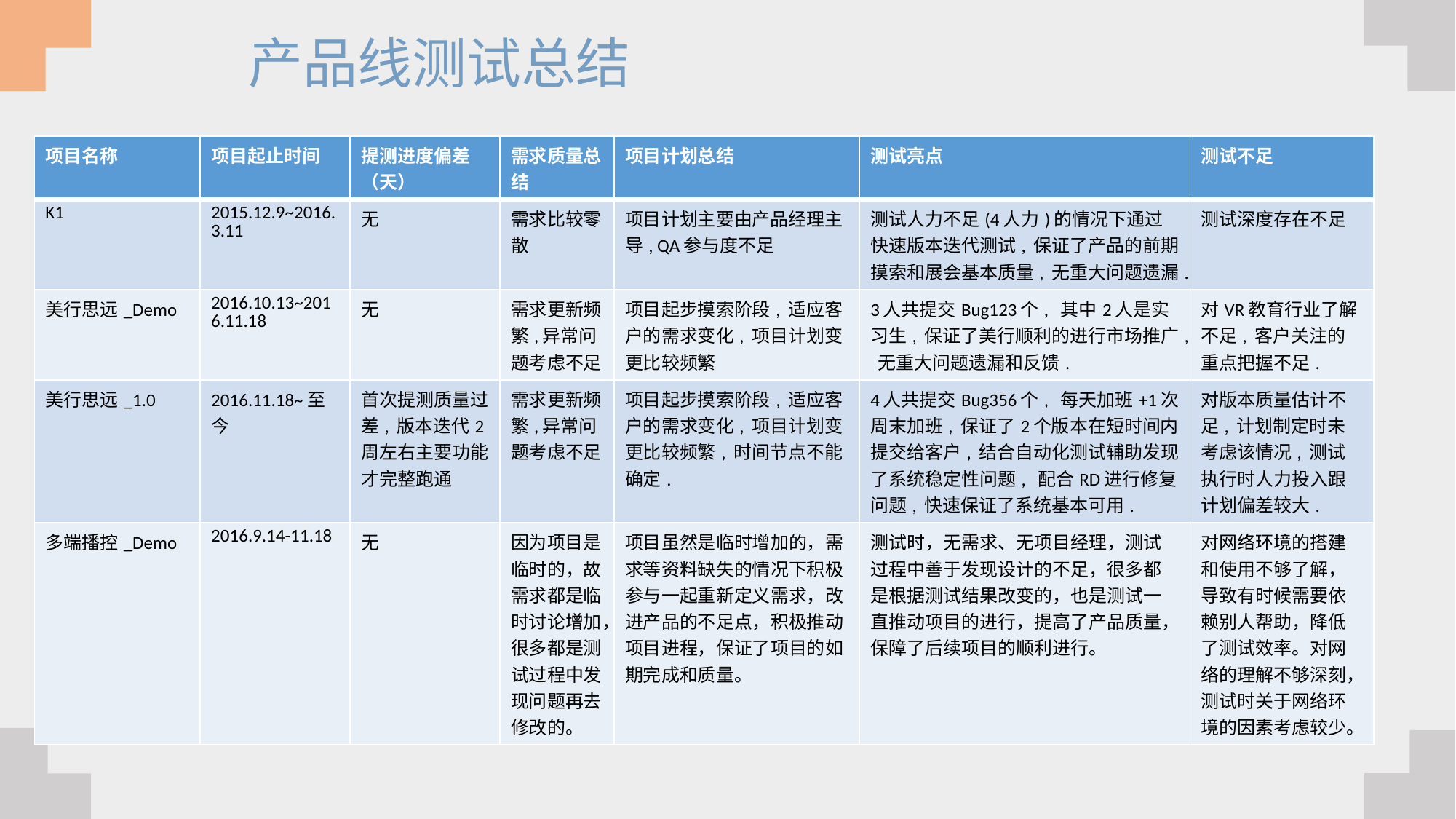

产品线测试总结
| 项目名称 | 项目起止时间 | 提测进度偏差（天） | 需求质量总结 | 项目计划总结 | 测试亮点 | 测试不足 |
| --- | --- | --- | --- | --- | --- | --- |
| K1 | 2015.12.9~2016.3.11 | 无 | 需求比较零散 | 项目计划主要由产品经理主导, QA参与度不足 | 测试人力不足(4人力)的情况下通过快速版本迭代测试, 保证了产品的前期摸索和展会基本质量, 无重大问题遗漏. | 测试深度存在不足 |
| 美行思远\_Demo | 2016.10.13~2016.11.18 | 无 | 需求更新频繁,异常问题考虑不足 | 项目起步摸索阶段, 适应客户的需求变化, 项目计划变更比较频繁 | 3人共提交Bug123个, 其中2人是实习生, 保证了美行顺利的进行市场推广, 无重大问题遗漏和反馈. | 对VR教育行业了解不足, 客户关注的重点把握不足. |
| 美行思远\_1.0 | 2016.11.18~至今 | 首次提测质量过差, 版本迭代2周左右主要功能才完整跑通 | 需求更新频繁,异常问题考虑不足 | 项目起步摸索阶段, 适应客户的需求变化, 项目计划变更比较频繁, 时间节点不能确定. | 4人共提交Bug356个, 每天加班+1次周末加班, 保证了2个版本在短时间内提交给客户, 结合自动化测试辅助发现了系统稳定性问题, 配合RD进行修复问题, 快速保证了系统基本可用. | 对版本质量估计不足, 计划制定时未考虑该情况, 测试执行时人力投入跟计划偏差较大. |
| 多端播控\_Demo | 2016.9.14-11.18 | 无 | 因为项目是临时的，故需求都是临时讨论增加，很多都是测试过程中发现问题再去修改的。 | 项目虽然是临时增加的，需求等资料缺失的情况下积极参与一起重新定义需求，改进产品的不足点，积极推动项目进程，保证了项目的如期完成和质量。 | 测试时，无需求、无项目经理，测试过程中善于发现设计的不足，很多都是根据测试结果改变的，也是测试一直推动项目的进行，提高了产品质量，保障了后续项目的顺利进行。 | 对网络环境的搭建和使用不够了解，导致有时候需要依赖别人帮助，降低了测试效率。对网络的理解不够深刻，测试时关于网络环境的因素考虑较少。 |